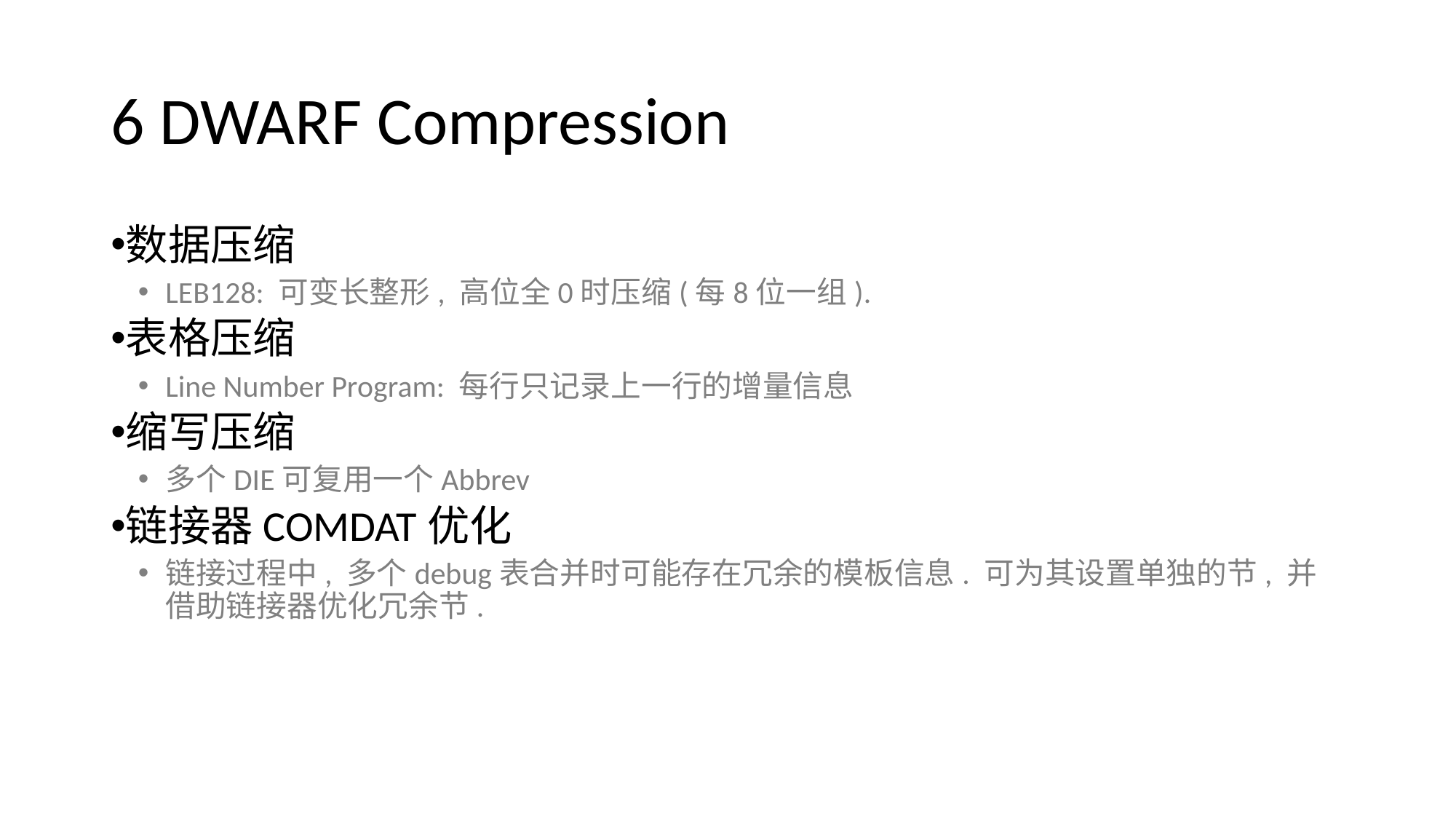

# 6 DWARF Compression
数据压缩
LEB128: 可变长整形, 高位全0时压缩(每8位一组).
表格压缩
Line Number Program: 每行只记录上一行的增量信息
缩写压缩
多个DIE可复用一个Abbrev
链接器COMDAT优化
链接过程中, 多个debug表合并时可能存在冗余的模板信息. 可为其设置单独的节, 并借助链接器优化冗余节.